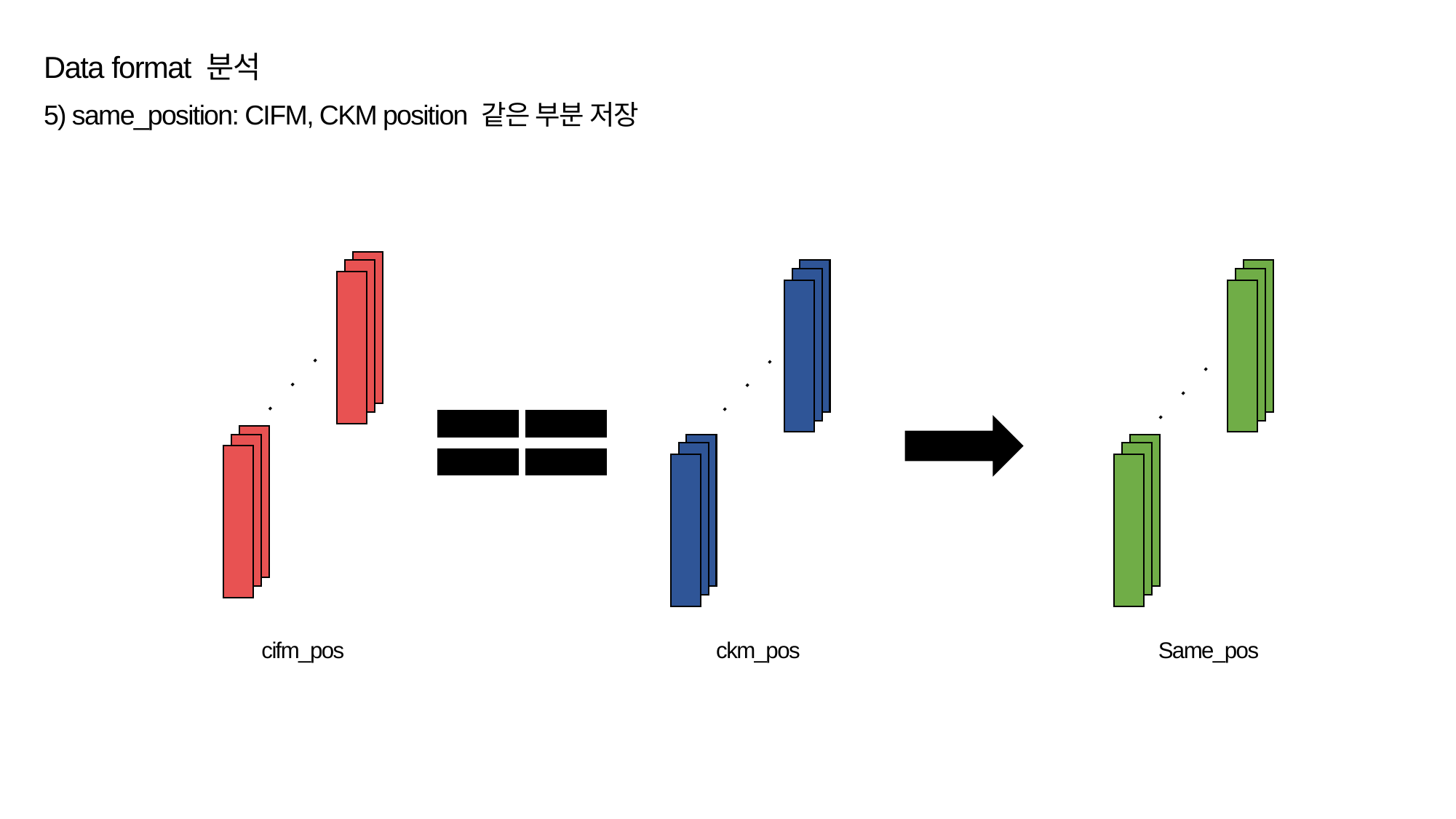

Data format 분석
5) same_position: CIFM, CKM position 같은 부분 저장

.
.
.
.
.
.
.
.
.

cifm_pos
ckm_pos
Same_pos